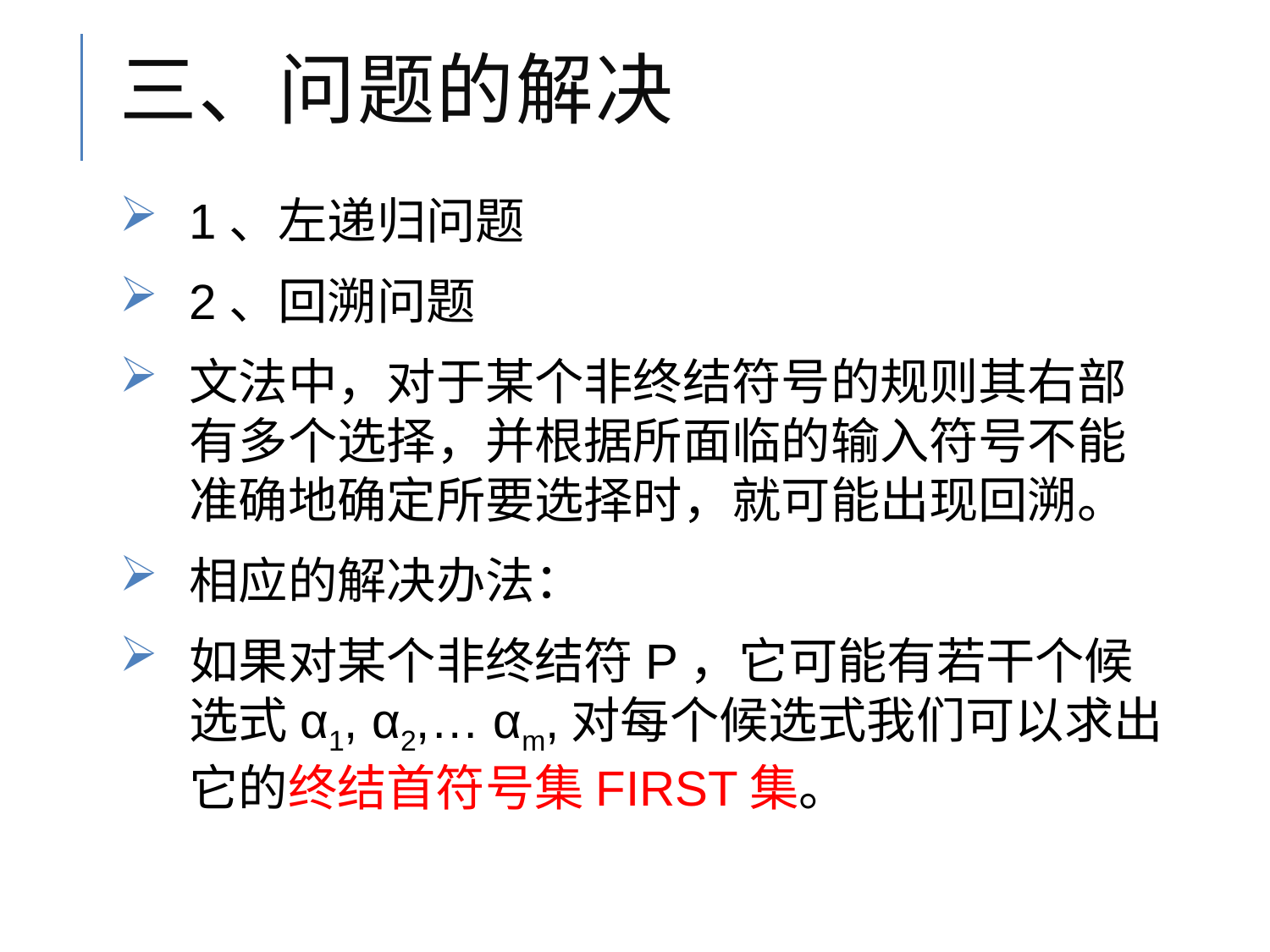

# 三、问题的解决
1、左递归问题
2、回溯问题
文法中，对于某个非终结符号的规则其右部有多个选择，并根据所面临的输入符号不能准确地确定所要选择时，就可能出现回溯。
相应的解决办法：
如果对某个非终结符P，它可能有若干个候选式α1, α2,… αm,对每个候选式我们可以求出它的终结首符号集FIRST集。
29